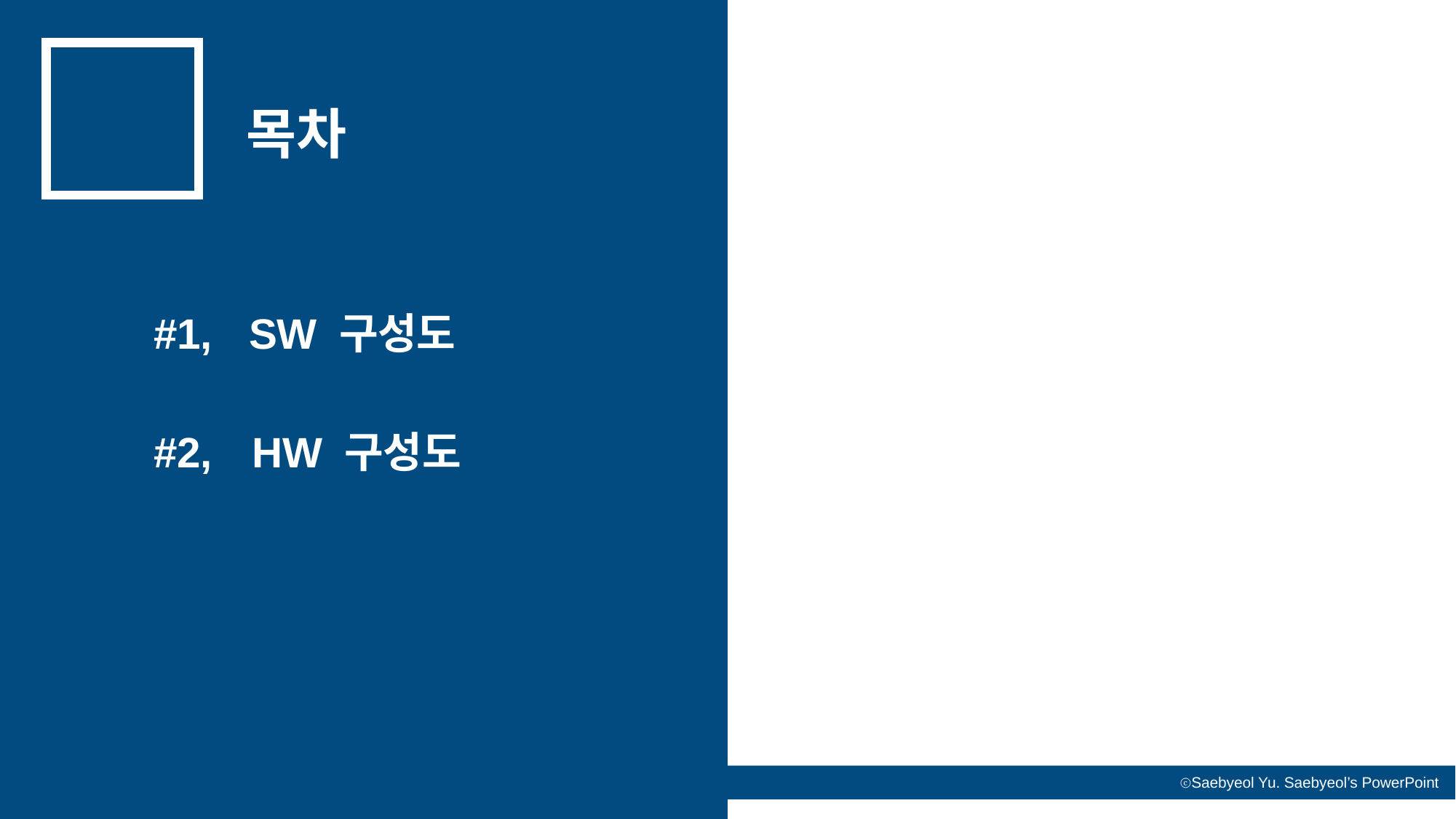

목차
#1,
SW 구성도
#2,
HW 구성도